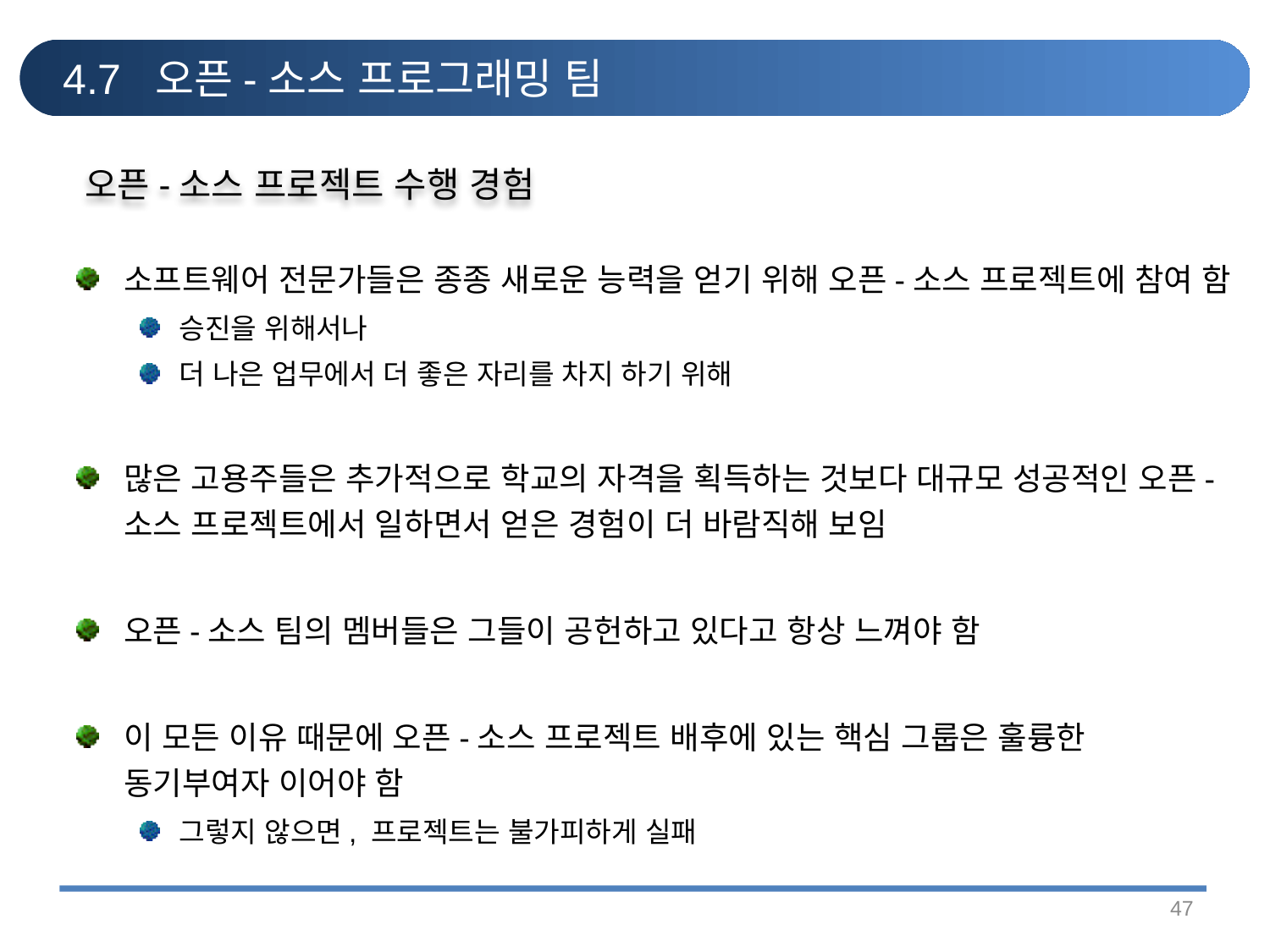

# 4.7  오픈-소스 프로그래밍 팀
오픈-소스 프로젝트 수행 경험
소프트웨어 전문가들은 종종 새로운 능력을 얻기 위해 오픈-소스 프로젝트에 참여 함
승진을 위해서나
더 나은 업무에서 더 좋은 자리를 차지 하기 위해

많은 고용주들은 추가적으로 학교의 자격을 획득하는 것보다 대규모 성공적인 오픈-소스 프로젝트에서 일하면서 얻은 경험이 더 바람직해 보임

오픈-소스 팀의 멤버들은 그들이 공헌하고 있다고 항상 느껴야 함

이 모든 이유 때문에 오픈-소스 프로젝트 배후에 있는 핵심 그룹은 훌륭한 동기부여자 이어야 함
그렇지 않으면, 프로젝트는 불가피하게 실패

47